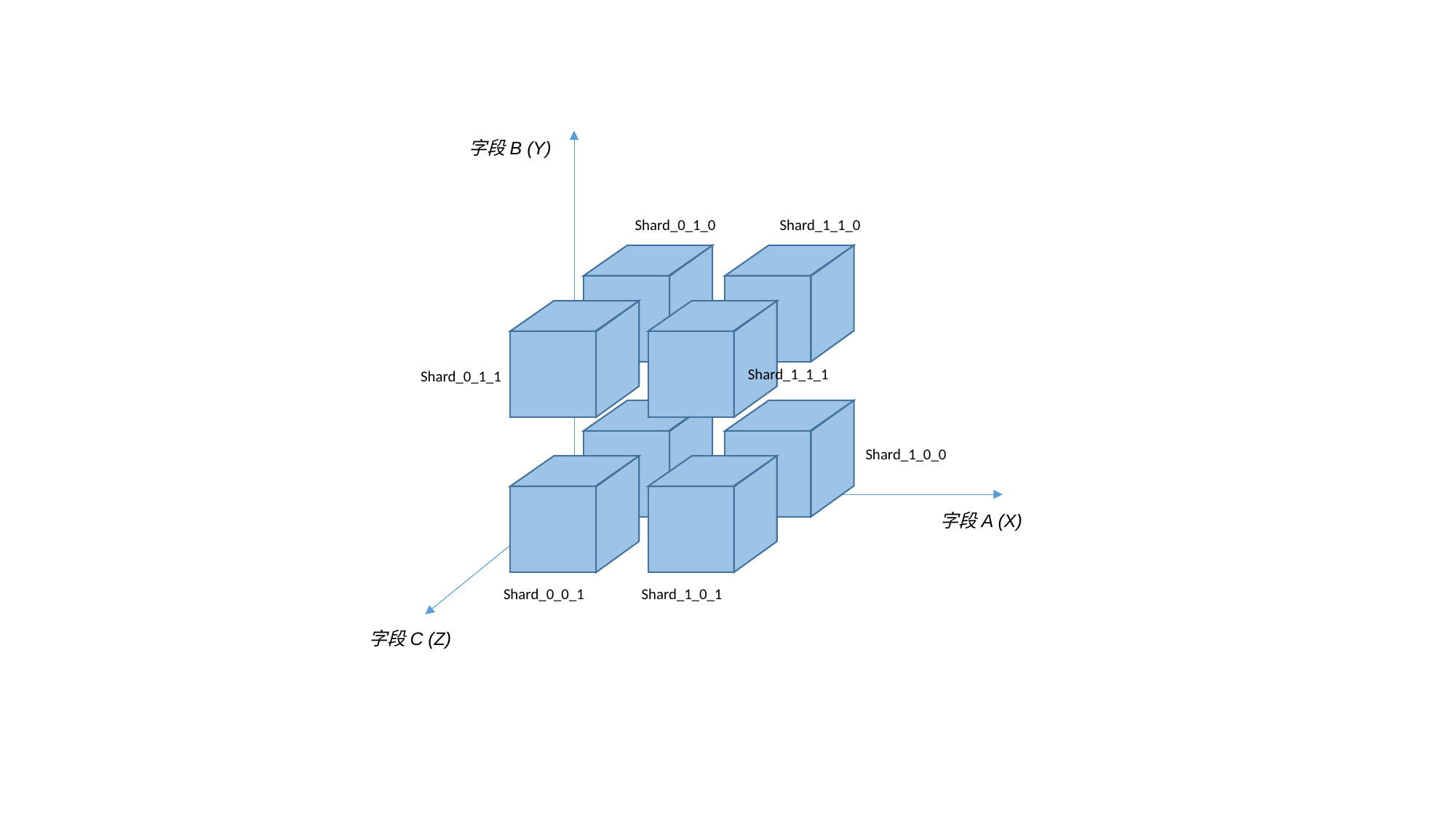

字段B (Y)
Shard_0_1_0
Shard_1_1_0

Shard_1_1_1
Shard_0_1_1

Shard_1_0_0
字段A (X)
Shard_0_0_1
Shard_1_0_1
字段C (Z)